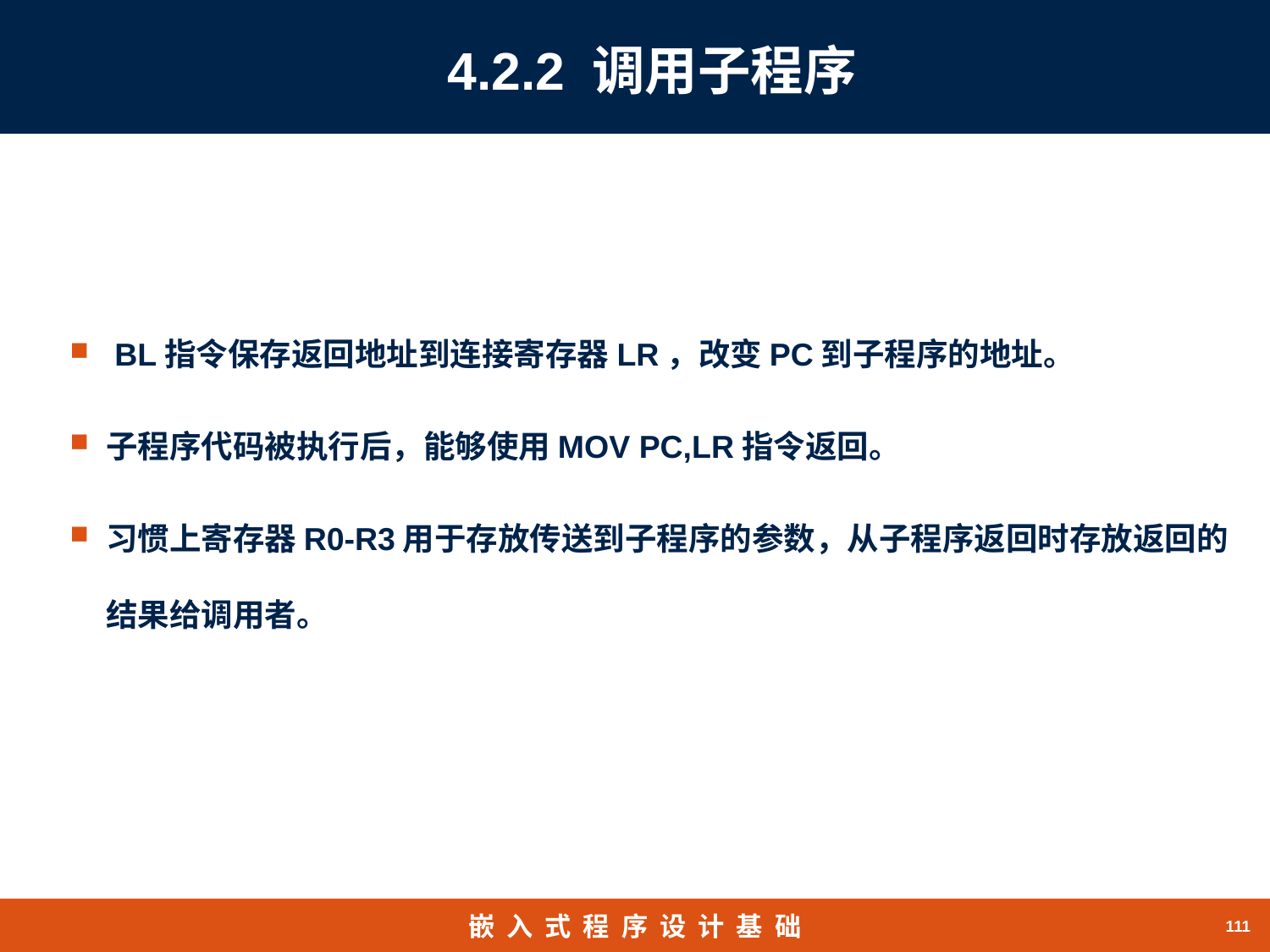

# 4.2.2 调用子程序
 BL指令保存返回地址到连接寄存器LR，改变PC到子程序的地址。
子程序代码被执行后，能够使用MOV PC,LR指令返回。
习惯上寄存器R0-R3用于存放传送到子程序的参数，从子程序返回时存放返回的结果给调用者。